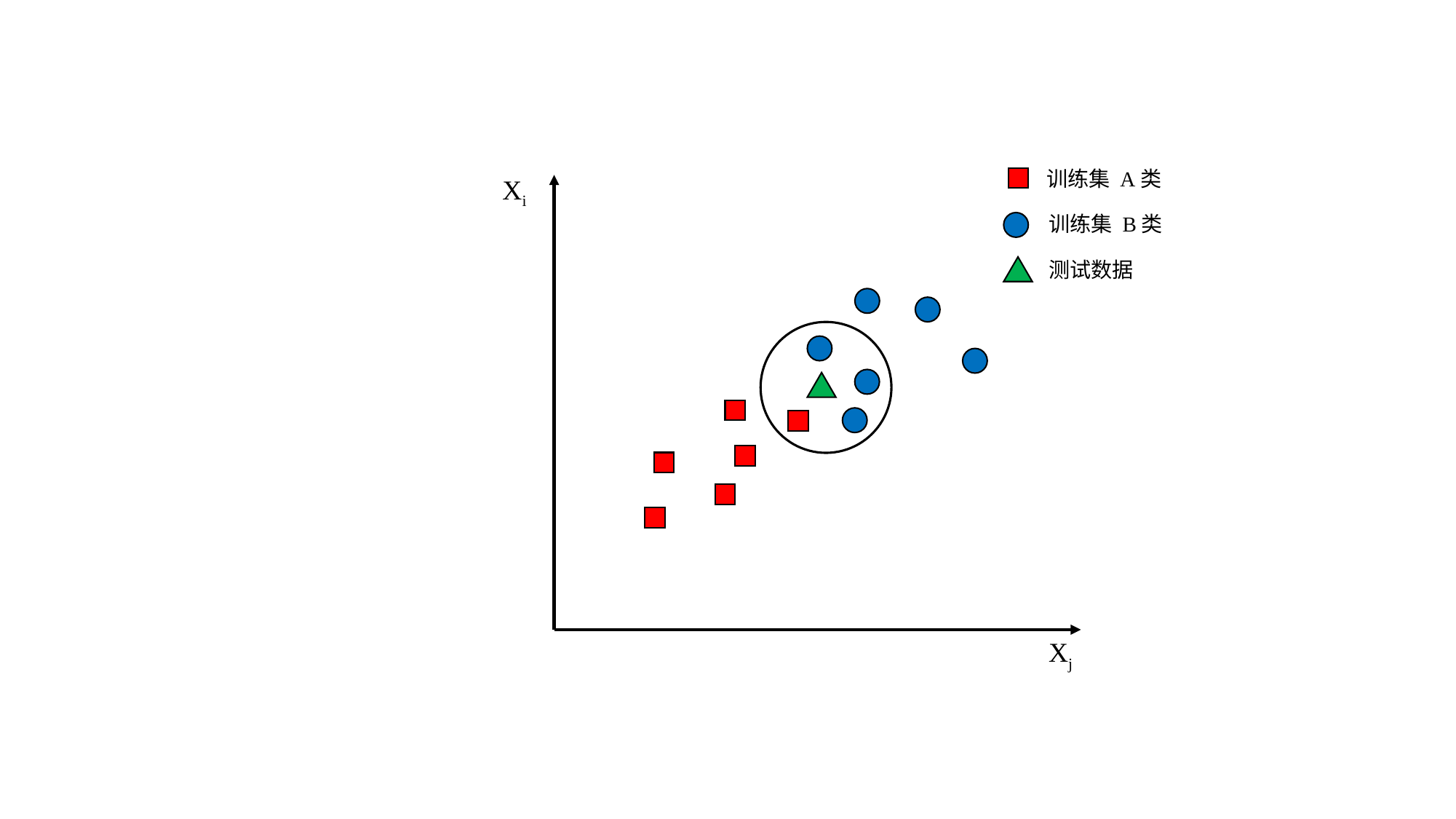

训练集 A类

Xi
训练集 B类

测试数据

Xj